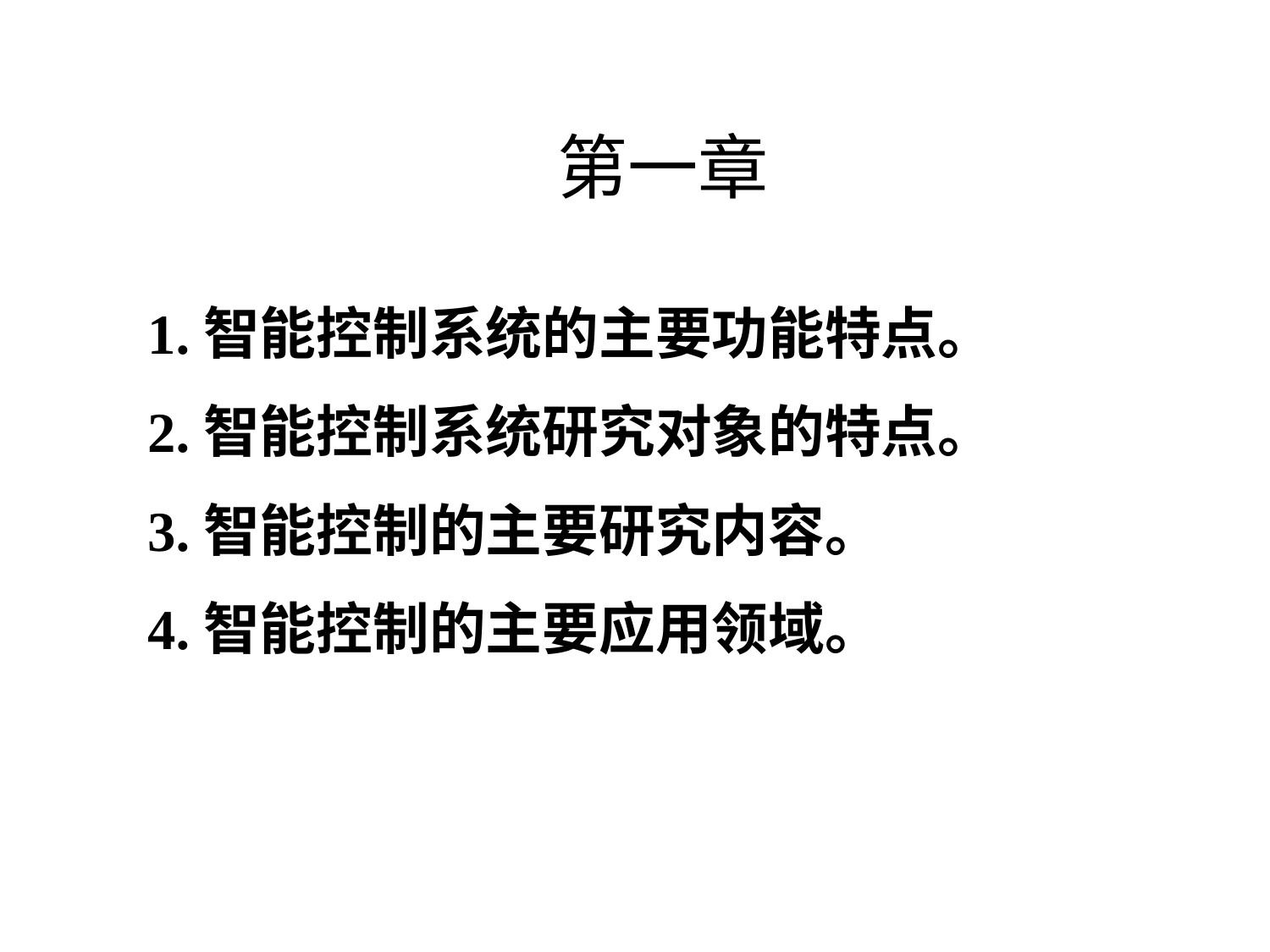

第一章

1.智能控制系统的主要功能特点。

2.智能控制系统研究对象的特点。

3.智能控制的主要研究内容。

4.智能控制的主要应用领域。